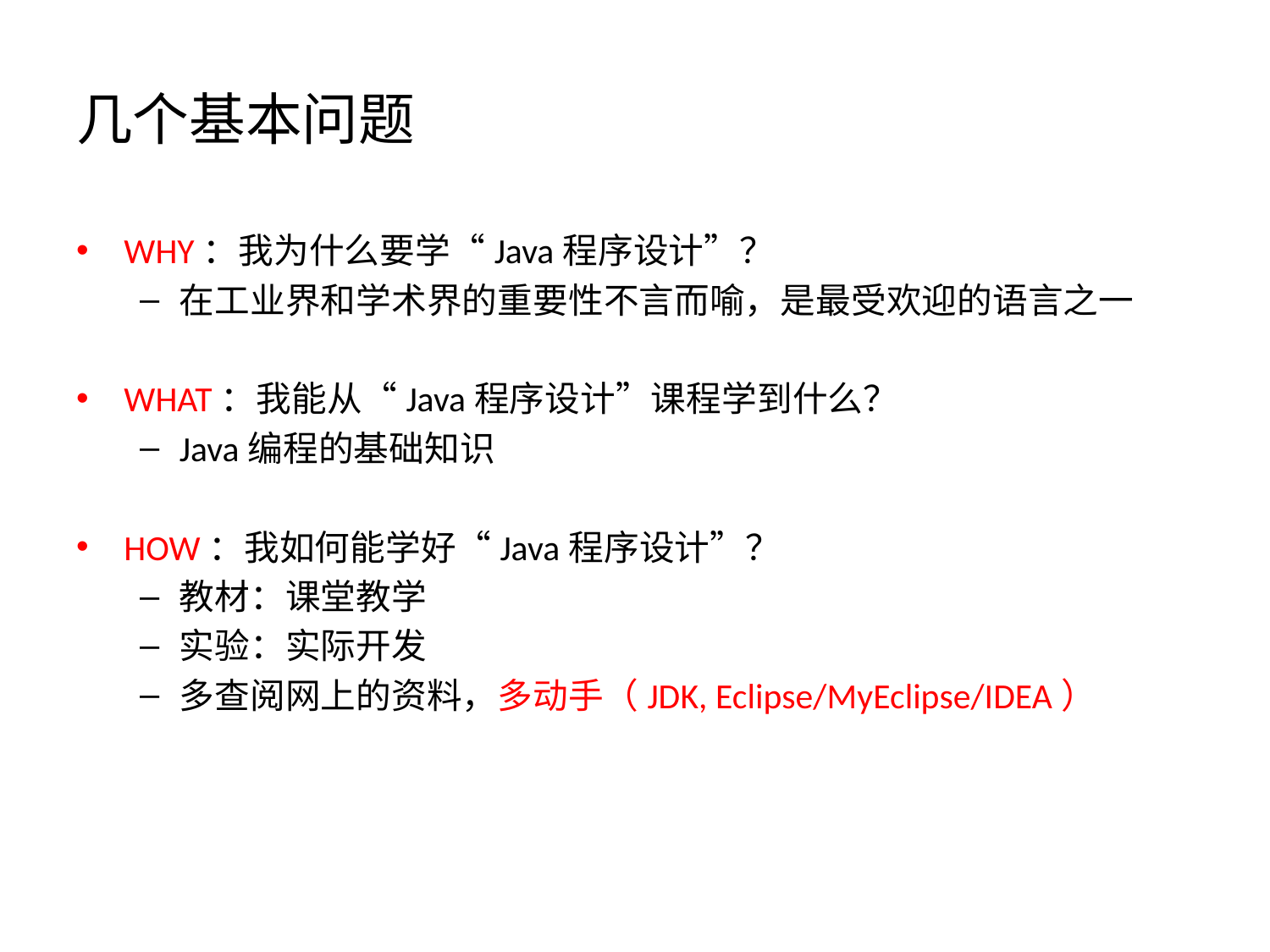

# 几个基本问题
WHY：我为什么要学“Java程序设计”？
在工业界和学术界的重要性不言而喻，是最受欢迎的语言之一

WHAT：我能从“Java程序设计”课程学到什么？
Java编程的基础知识

HOW：我如何能学好“Java程序设计”？
教材：课堂教学
实验：实际开发
多查阅网上的资料，多动手（JDK, Eclipse/MyEclipse/IDEA）